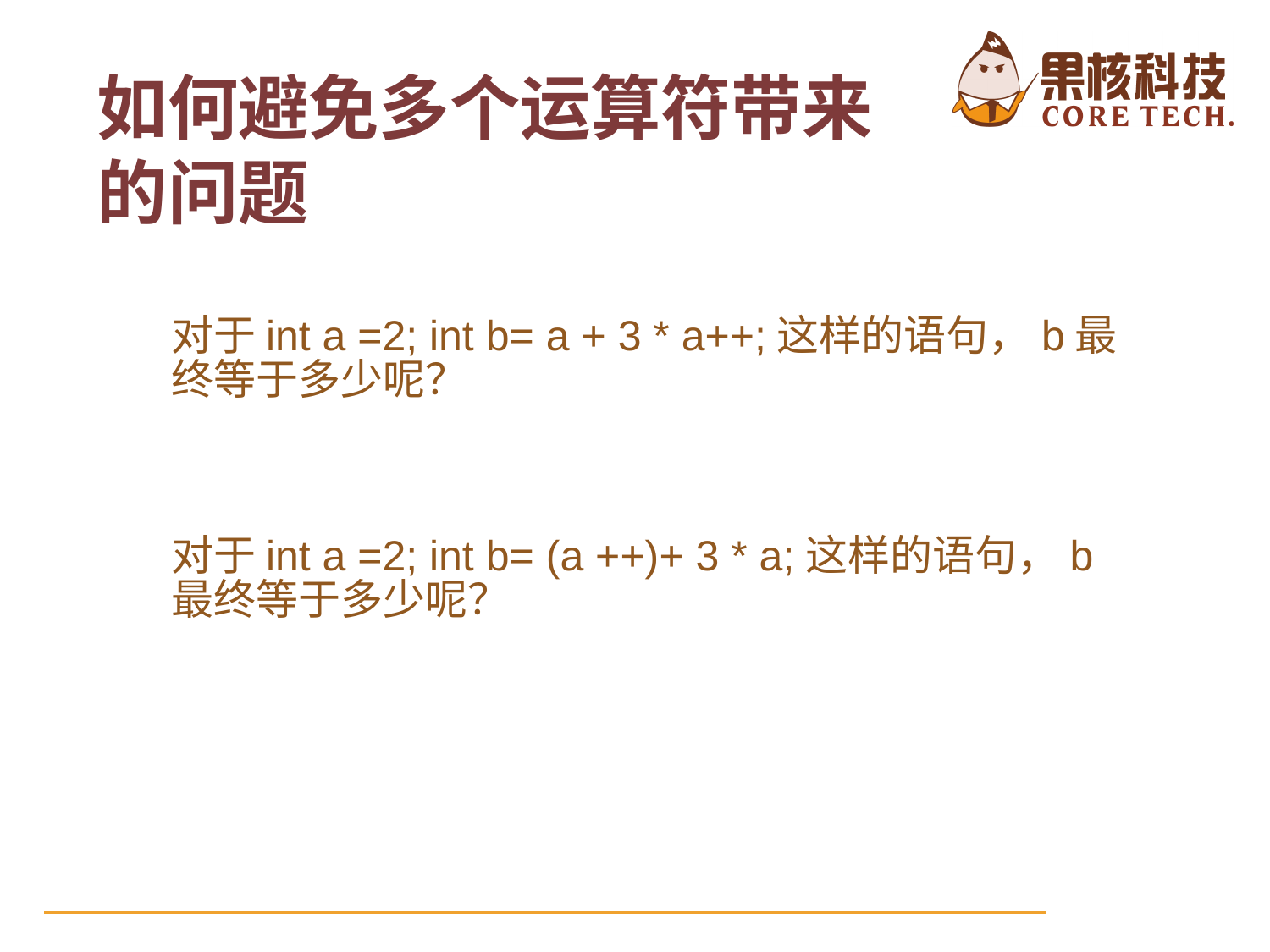

# 如何避免多个运算符带来的问题
对于int a =2; int b= a + 3 * a++;这样的语句，b最
终等于多少呢？

对于int a =2; int b= (a ++)+ 3 * a;这样的语句，b
最终等于多少呢？